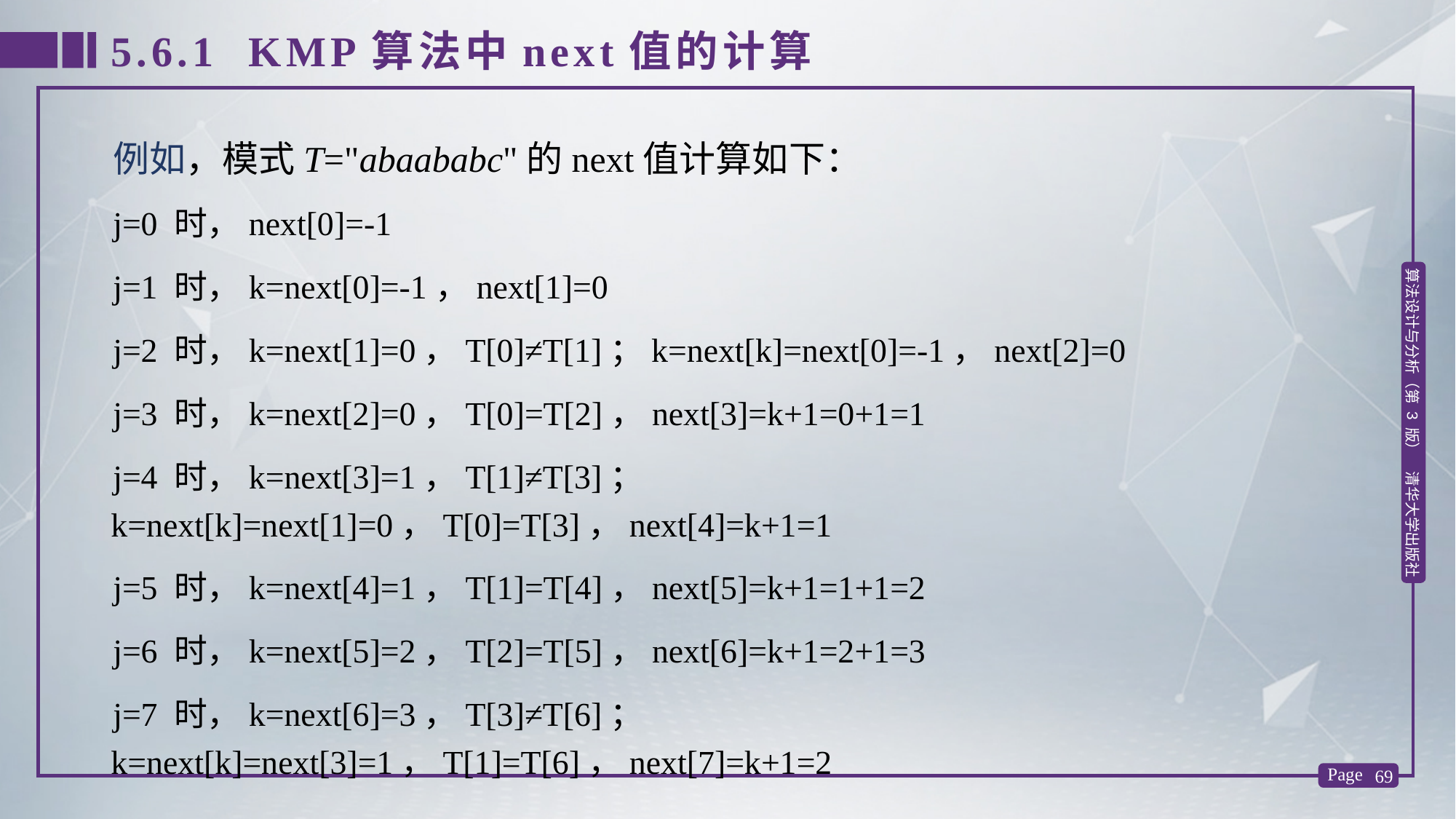

5.6.1  KMP算法中next值的计算
例如，模式T="abaababc"的next值计算如下：
j=0 时，next[0]=-1
j=1 时，k=next[0]=-1，next[1]=0
j=2 时，k=next[1]=0，T[0]≠T[1]；k=next[k]=next[0]=-1，next[2]=0
j=3 时，k=next[2]=0，T[0]=T[2]，next[3]=k+1=0+1=1
j=4 时，k=next[3]=1，T[1]≠T[3]；k=next[k]=next[1]=0，T[0]=T[3]，next[4]=k+1=1
j=5 时，k=next[4]=1，T[1]=T[4]，next[5]=k+1=1+1=2
j=6 时，k=next[5]=2，T[2]=T[5]，next[6]=k+1=2+1=3
j=7 时，k=next[6]=3，T[3]≠T[6]；k=next[k]=next[3]=1，T[1]=T[6]，next[7]=k+1=2